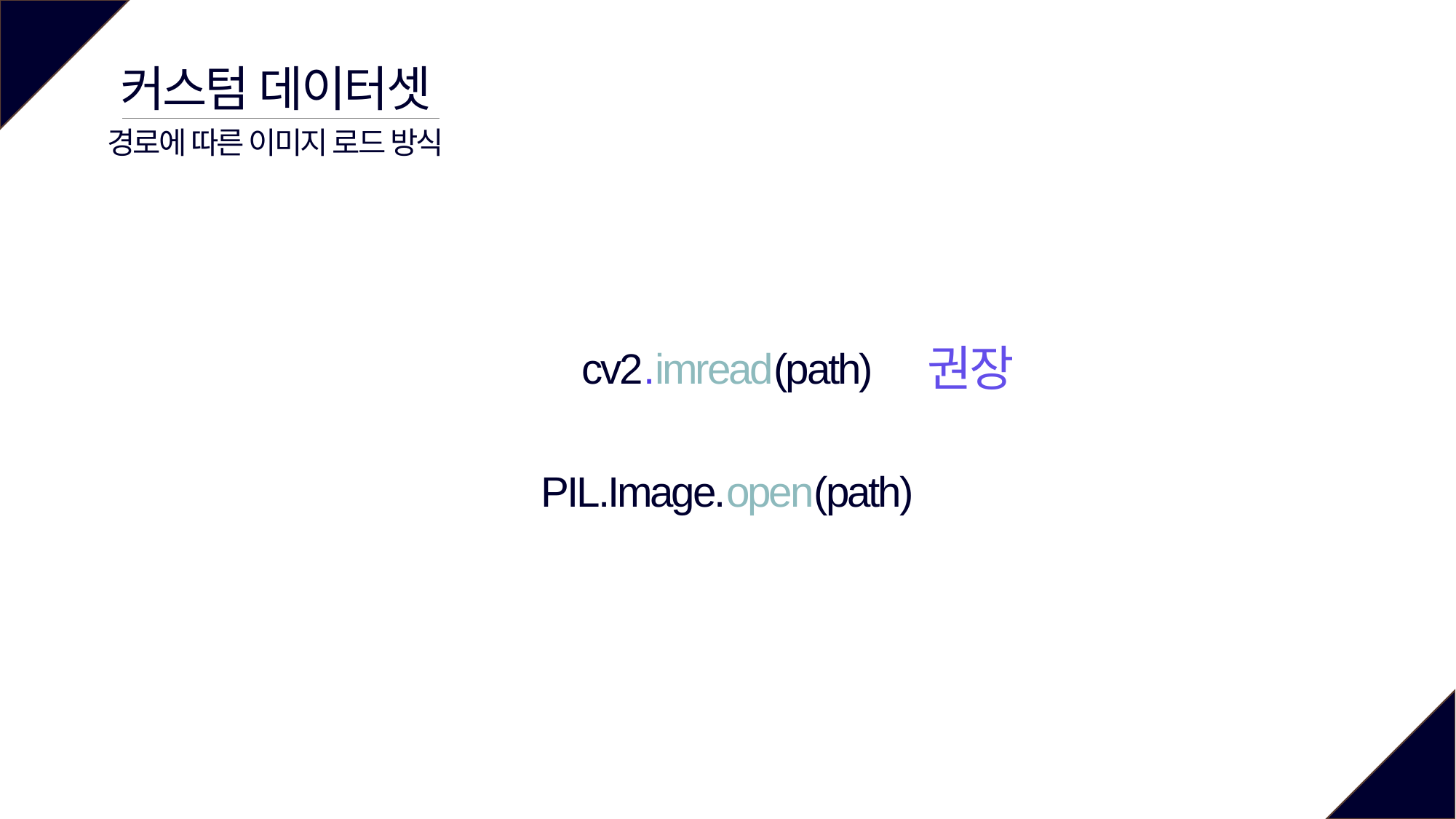

커스텀 데이터셋
경로에 따른 이미지 로드 방식
권장
cv2.imread(path)
PIL.Image.open(path)